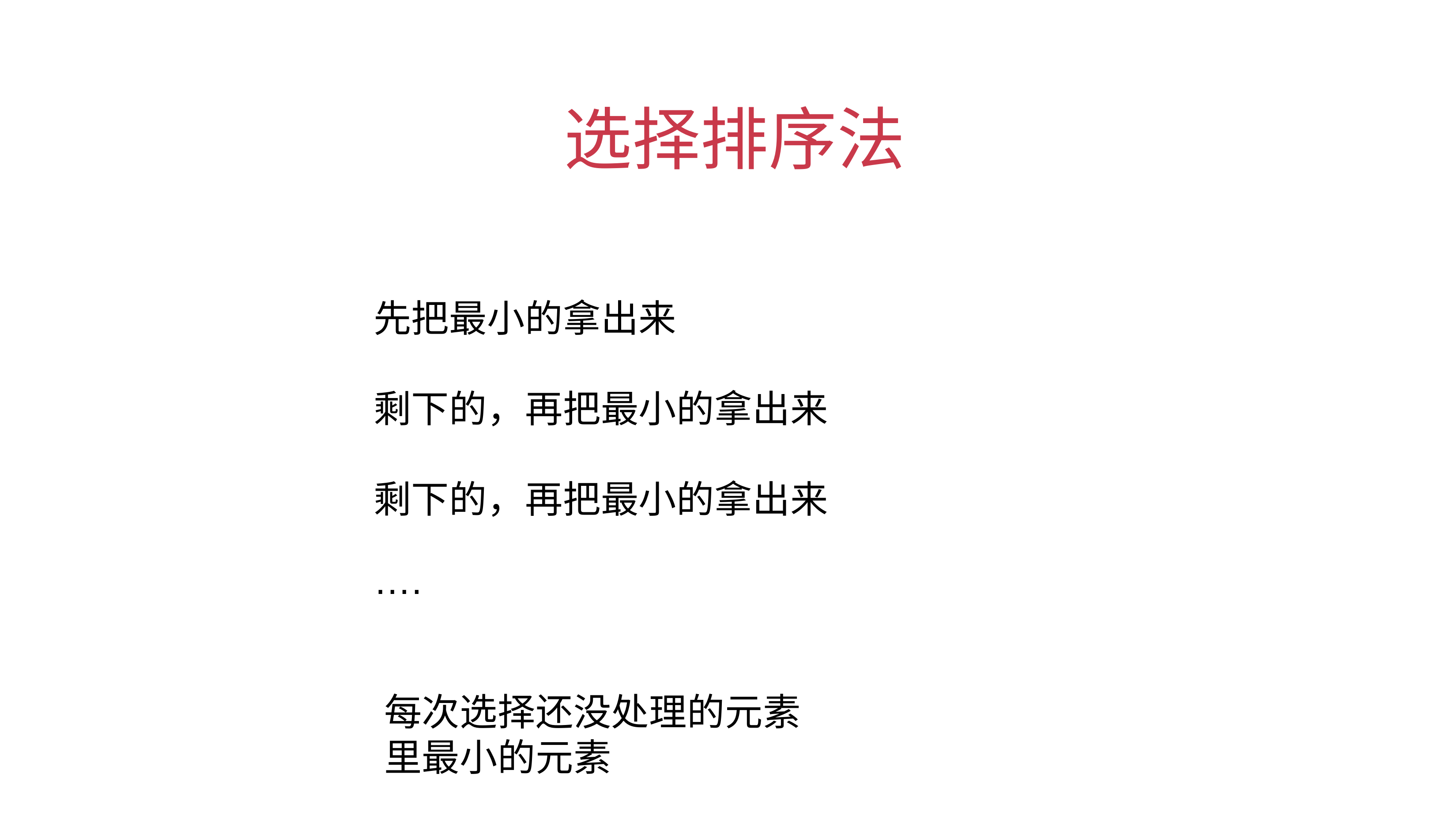

# 选择排序法
先把最⼩的拿出来
剩下的，再把最⼩的拿出来 剩下的，再把最⼩的拿出来

….

每次选择还没处理的元素⾥最⼩的元素